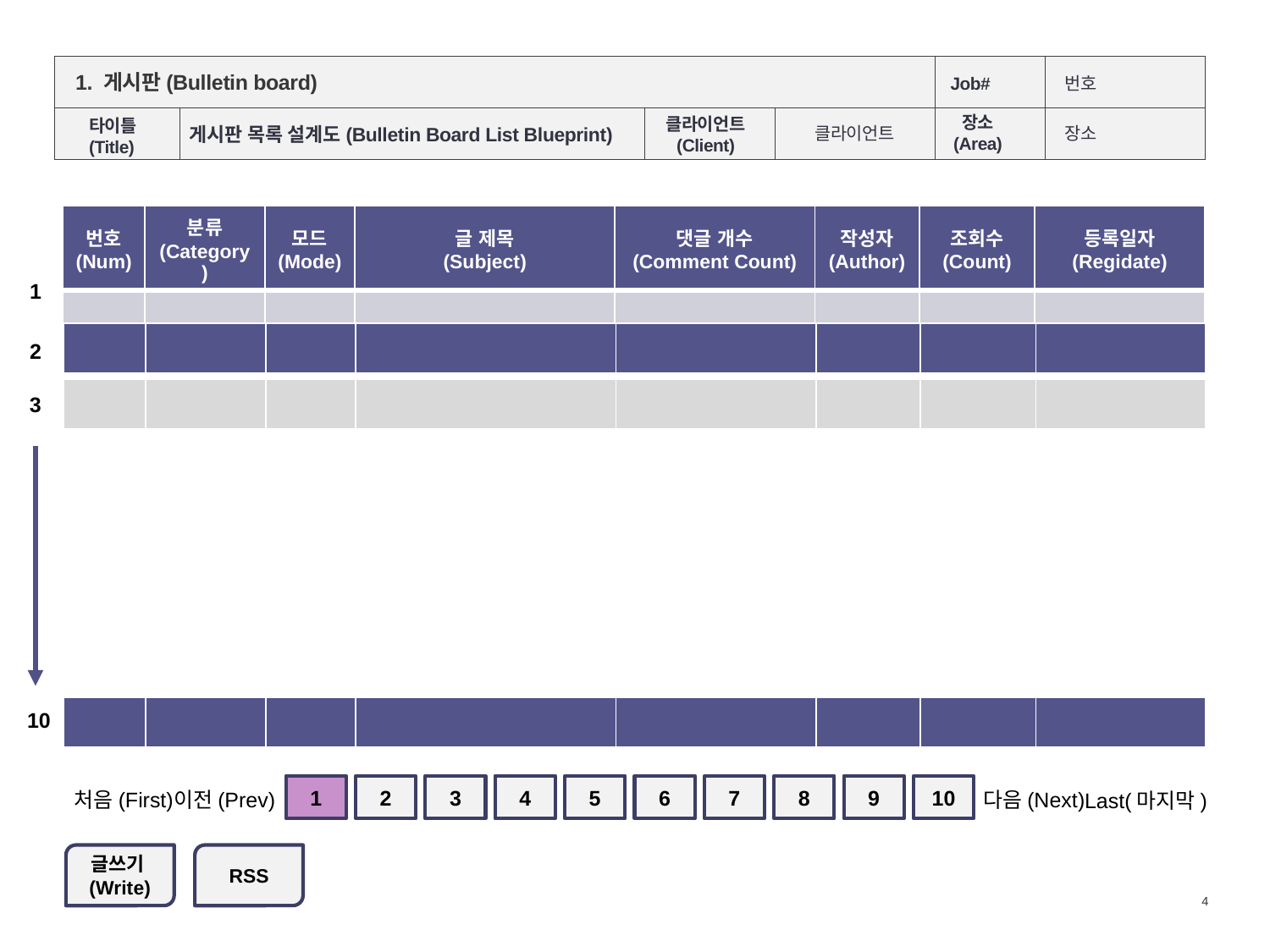

|  |  |  |  |  |  |
| --- | --- | --- | --- | --- | --- |
|  |  |  |  |  |  |
1. 게시판(Bulletin board)
Job#
번호
장소
(Area)
클라이언트
(Client)
타이틀
(Title)
게시판 목록 설계도(Bulletin Board List Blueprint)
클라이언트
장소
| 번호 (Num) | 분류 (Category) | 모드 (Mode) | 글 제목 (Subject) | 댓글 개수 (Comment Count) | 작성자 (Author) | 조회수 (Count) | 등록일자 (Regidate) |
| --- | --- | --- | --- | --- | --- | --- | --- |
|  |  |  |  |  |  |  |  |
1
|  |  |  |  |  |  |  |  |
| --- | --- | --- | --- | --- | --- | --- | --- |
2
|  |  |  |  |  |  |  |  |
| --- | --- | --- | --- | --- | --- | --- | --- |
3
|  |  |  |  |  |  |  |  |
| --- | --- | --- | --- | --- | --- | --- | --- |
10
1
2
3
4
5
6
7
8
9
10
처음(First)
이전(Prev)
다음(Next)
Last(마지막)
글쓰기(Write)
RSS
4